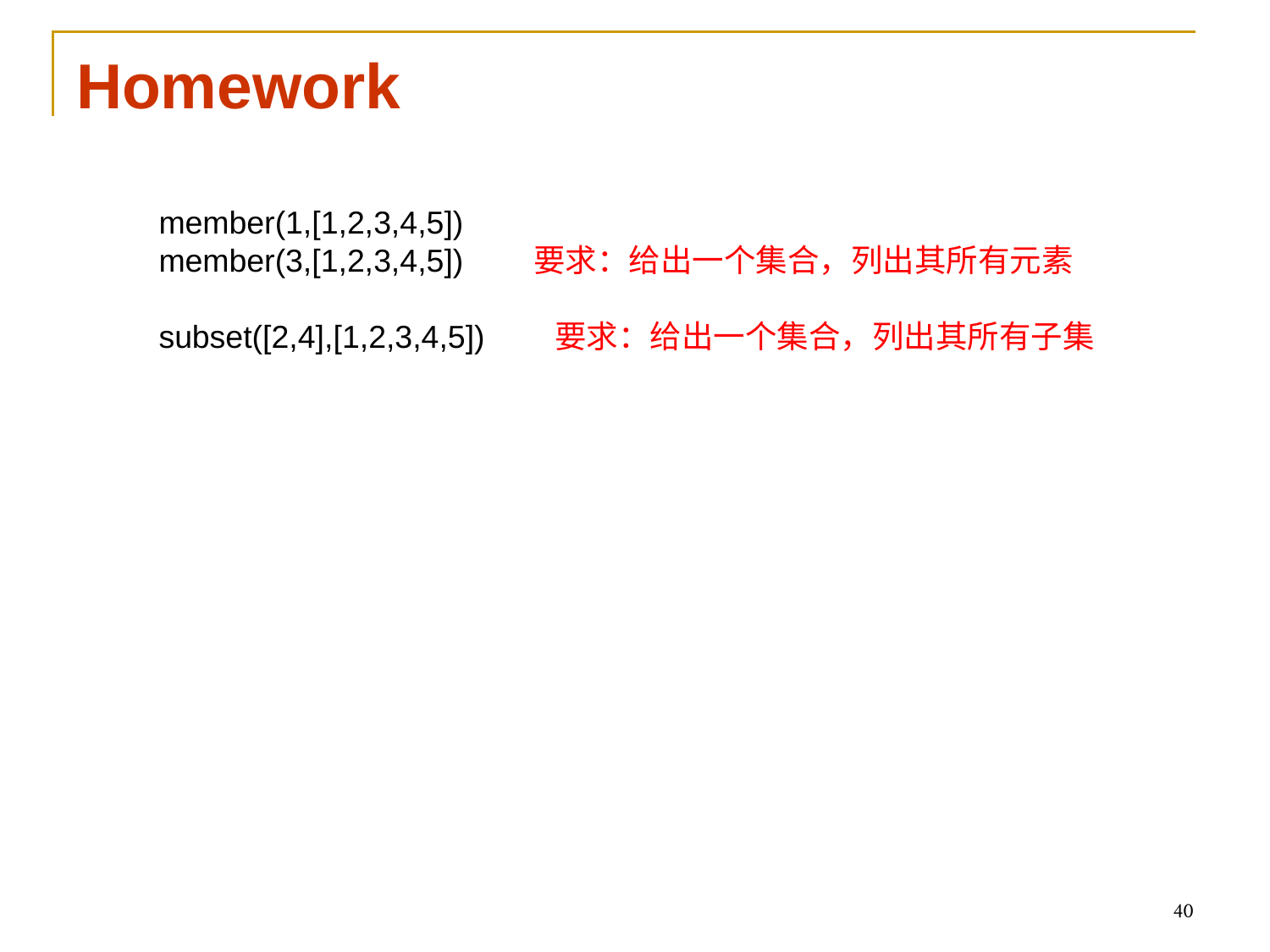

# Homework
member(1,[1,2,3,4,5])
member(3,[1,2,3,4,5])       要求：给出一个集合，列出其所有元素

subset([2,4],[1,2,3,4,5])       要求：给出一个集合，列出其所有子集

40